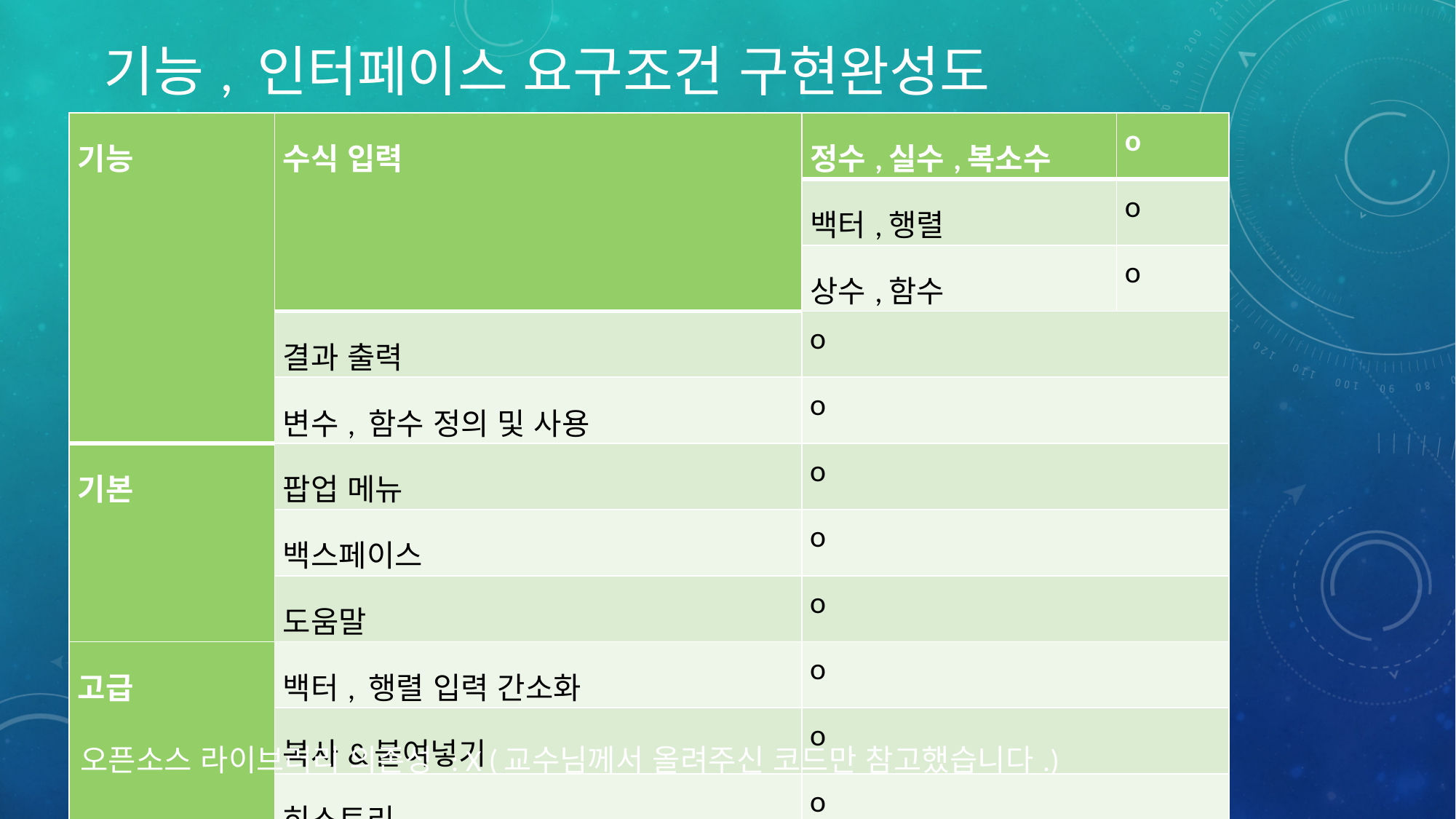

기능, 인터페이스 요구조건 구현완성도
| 기능 | 수식 입력 | 정수,실수,복소수 | o |
| --- | --- | --- | --- |
|  |  | 백터,행렬 | o |
|  |  | 상수,함수 | o |
|  | 결과 출력 | o |  |
|  | 변수, 함수 정의 및 사용 | o |  |
| 기본 | 팝업 메뉴 | o |  |
|  | 백스페이스 | o |  |
|  | 도움말 | o |  |
| 고급 | 백터, 행렬 입력 간소화 | o |  |
|  | 복사&붙여넣기 | o |  |
|  | 히스토리 | o |  |
| 추가 | 편의성 향상을 위한 고유 인터페이스 | o |  |
오픈소스 라이브러리 의존성 : x (교수님께서 올려주신 코드만 참고했습니다.)